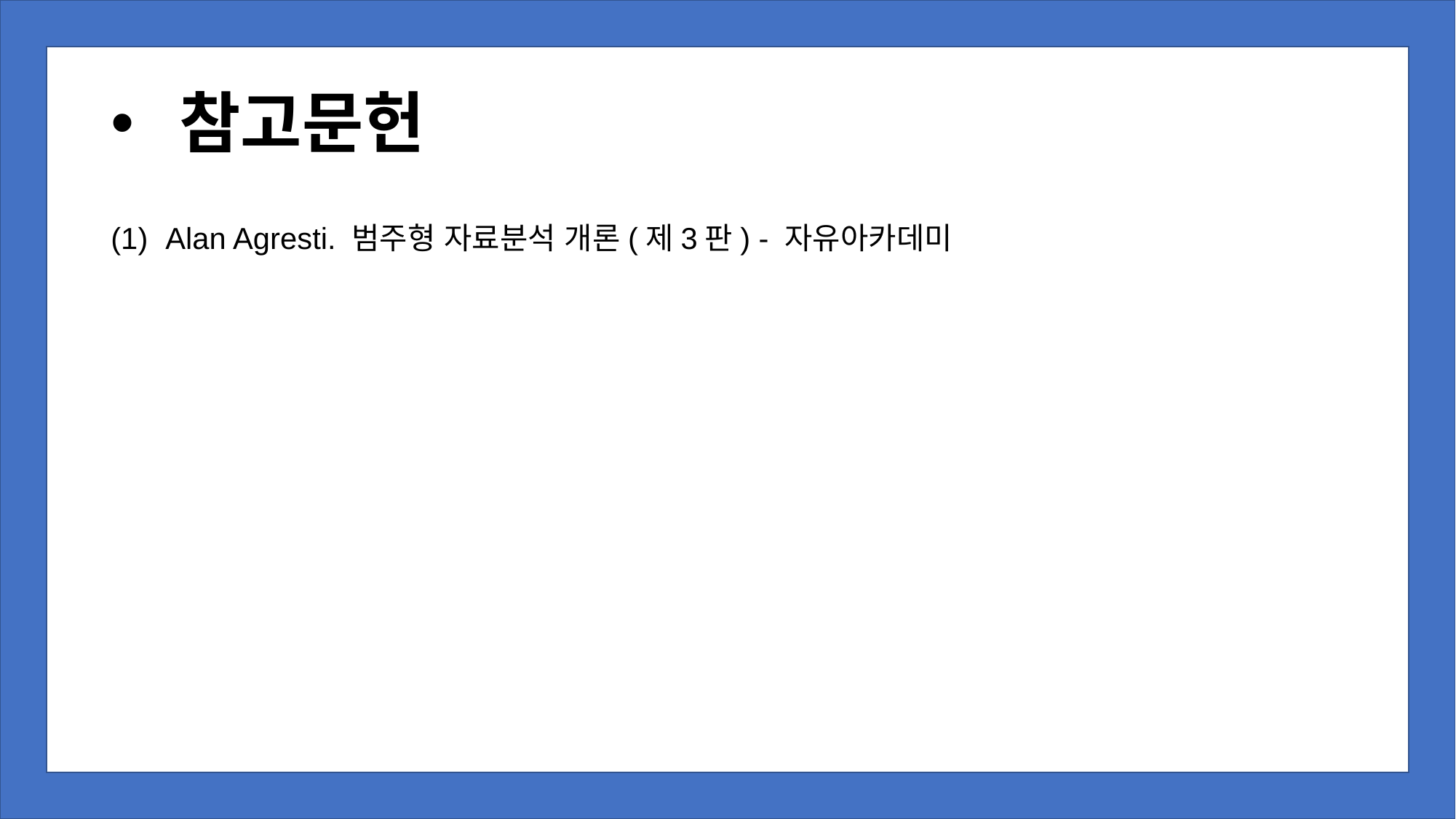

# 참고문헌
Alan Agresti. 범주형 자료분석 개론(제3판) - 자유아카데미